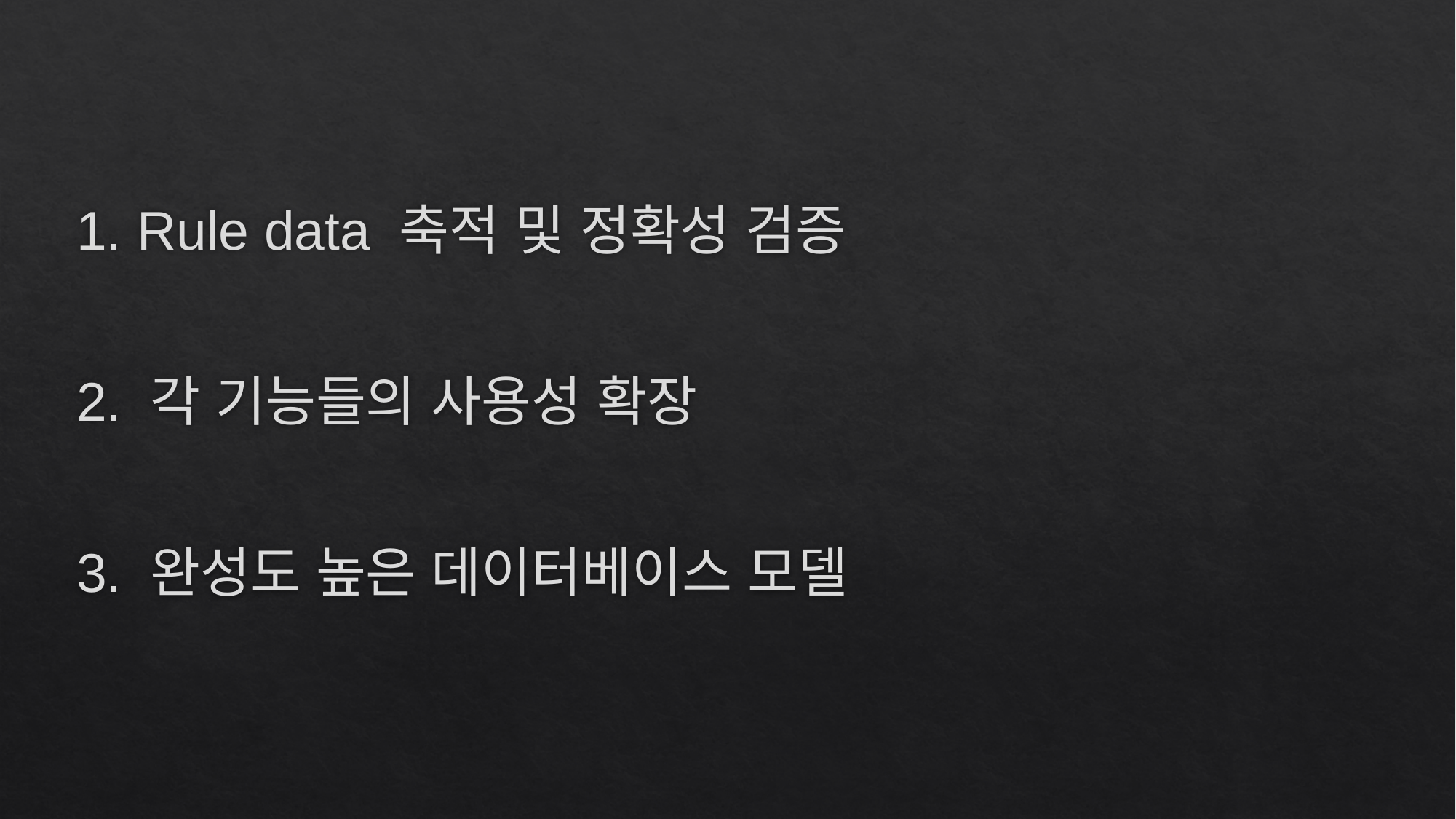

1. Rule data 축적 및 정확성 검증

2. 각 기능들의 사용성 확장

3. 완성도 높은 데이터베이스 모델